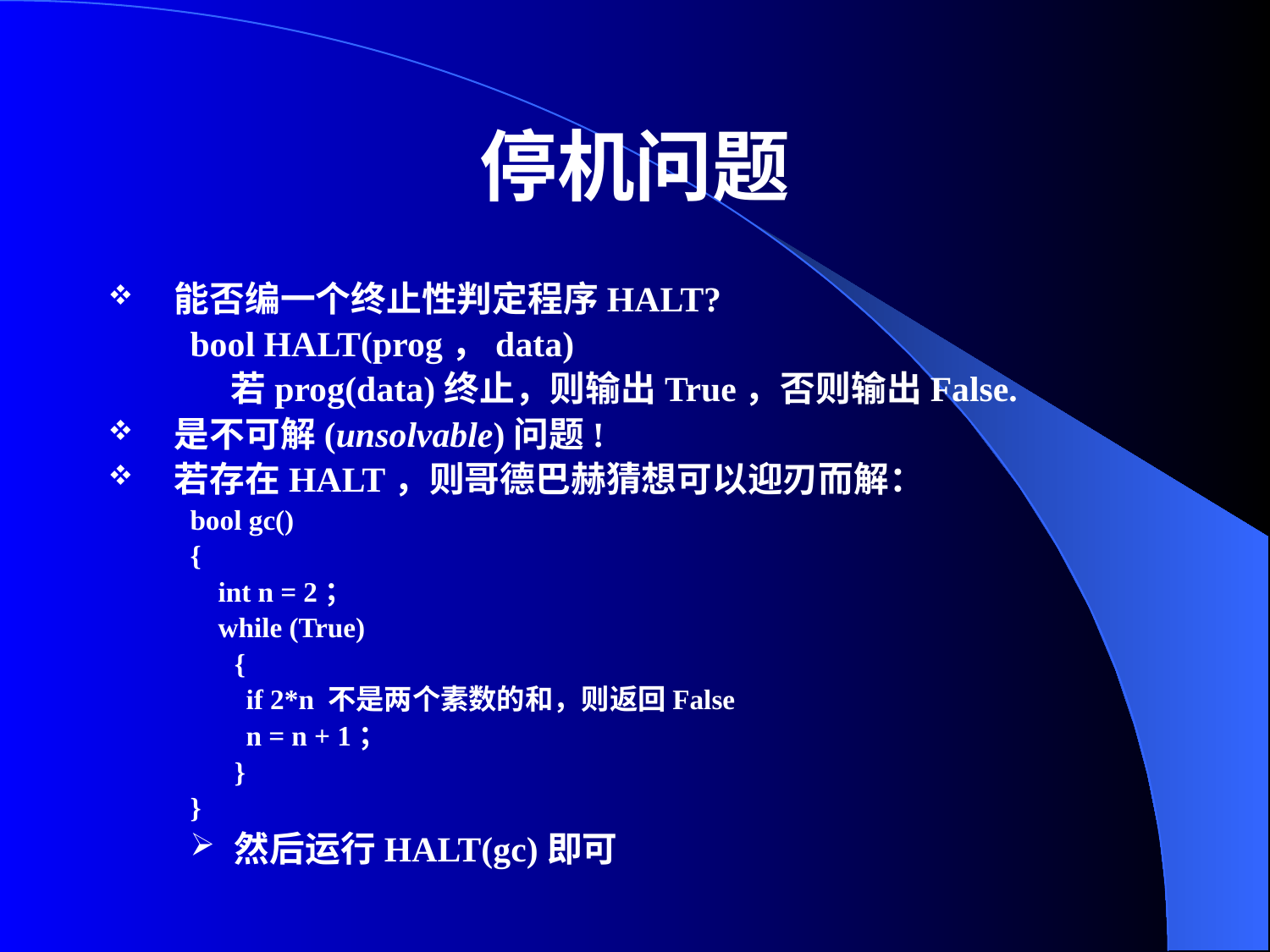

# 停机问题
能否编一个终止性判定程序HALT?
bool HALT(prog，data)
    若prog(data)终止，则输出True，否则输出False.
是不可解(unsolvable)问题!
若存在HALT，则哥德巴赫猜想可以迎刃而解：
bool gc()
{
    int n = 2；
    while (True)
	{
        if 2*n 不是两个素数的和，则返回False
        n = n + 1；
	}
}
然后运行HALT(gc)即可